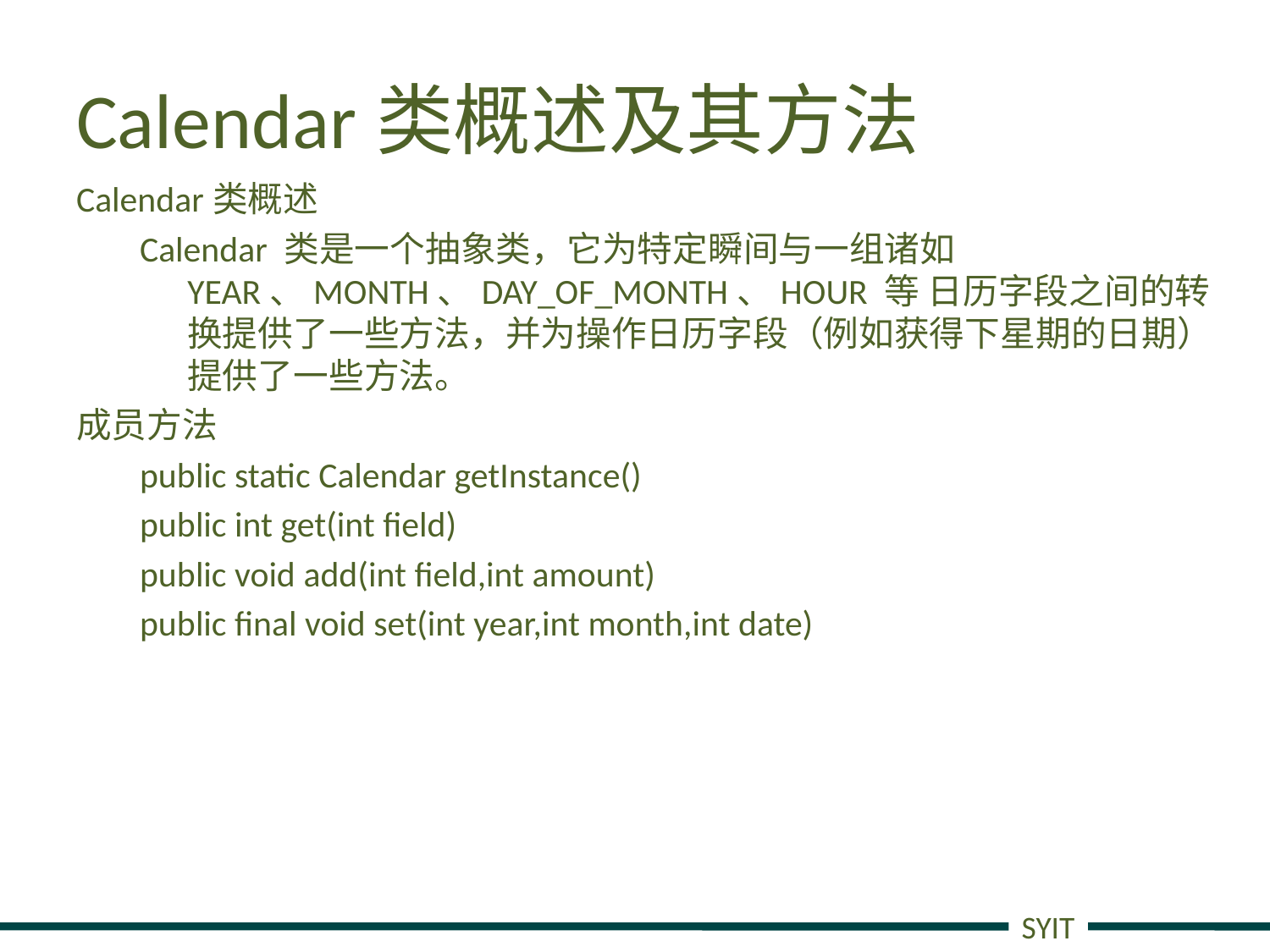

# Calendar类概述及其方法
Calendar类概述
Calendar 类是一个抽象类，它为特定瞬间与一组诸如 YEAR、MONTH、DAY_OF_MONTH、HOUR 等 日历字段之间的转换提供了一些方法，并为操作日历字段（例如获得下星期的日期）提供了一些方法。
成员方法
public static Calendar getInstance()
public int get(int field)
public void add(int field,int amount)
public final void set(int year,int month,int date)
SYIT